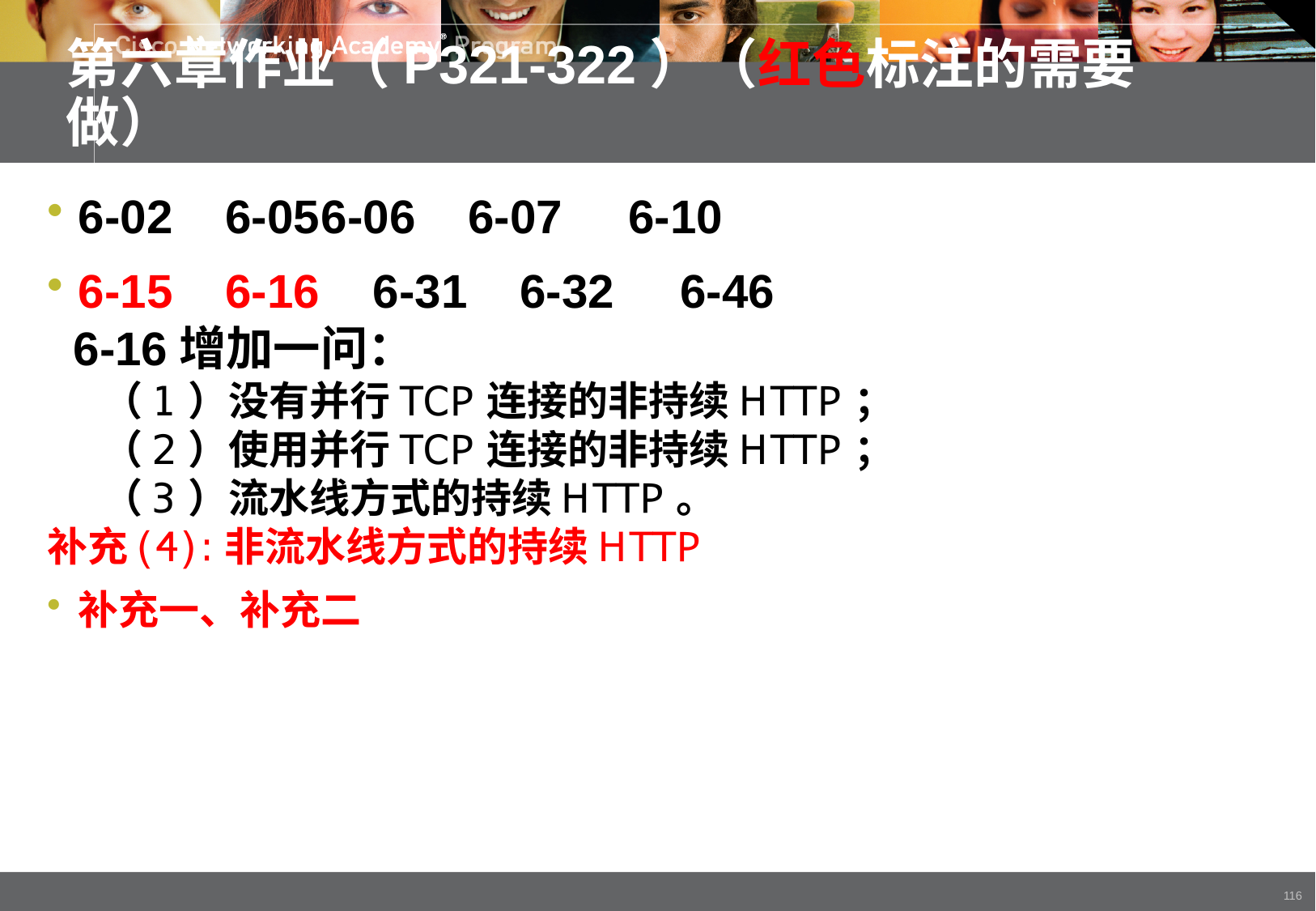

第六章作业（P321-322）（红色标注的需要做）
6-02    6-05	6-06    6-07     6-10
6-15    6-16    6-31    6-32     6-46
  6-16增加一问：
     （1）没有并行TCP连接的非持续HTTP；
     （2）使用并行TCP连接的非持续HTTP；
     （3）流水线方式的持续HTTP。
补充(4):非流水线方式的持续HTTP
补充一、补充二